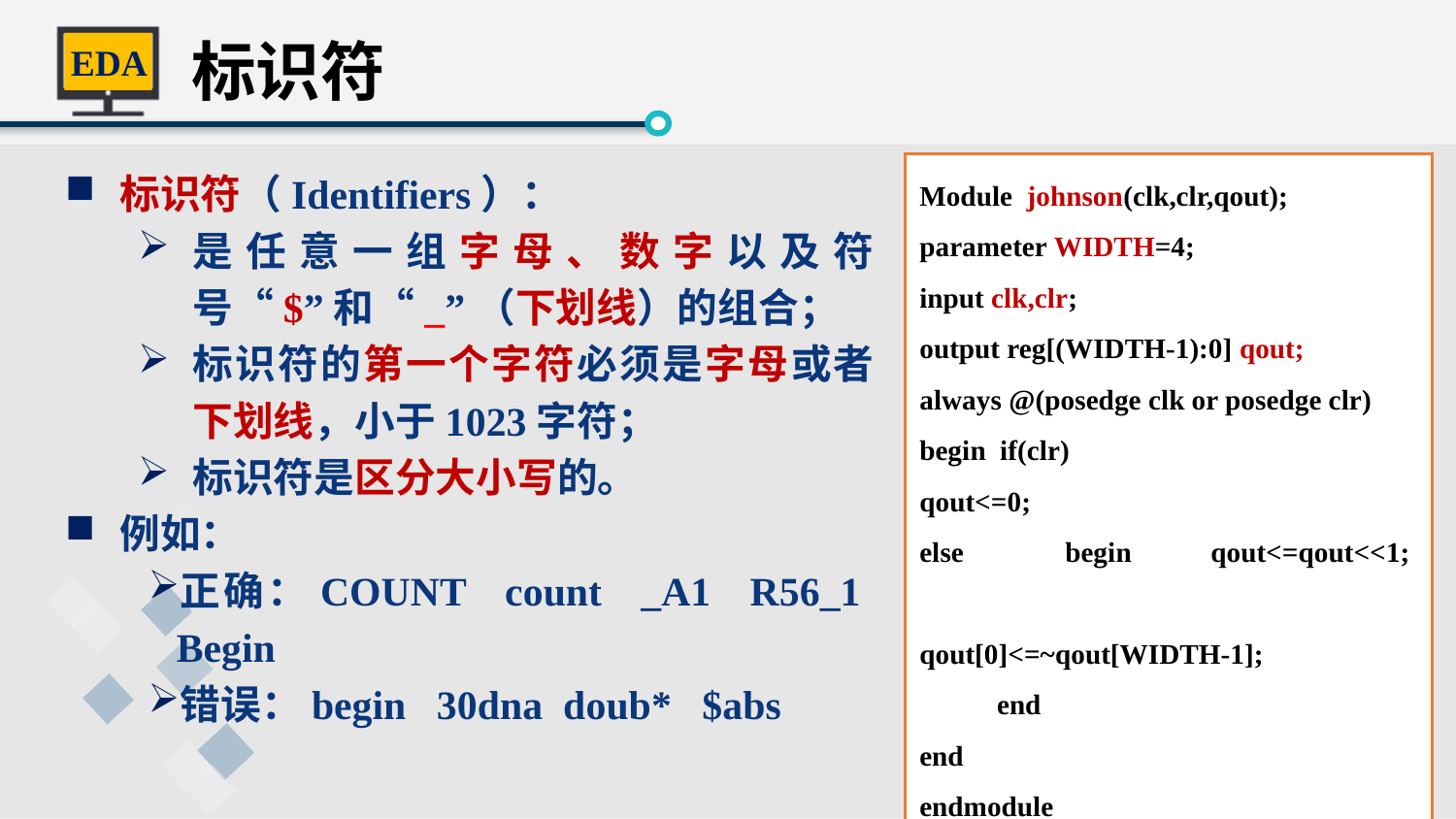

标识符
标识符（Identifiers）：
是任意一组字母、数字以及符号“$”和“_”（下划线）的组合；
标识符的第一个字符必须是字母或者下划线，小于1023字符；
标识符是区分大小写的。
例如：
正确：COUNT   count   _A1   R56_1  Begin
错误：begin   30dna  doub*   $abs

Module  johnson(clk,clr,qout);
parameter WIDTH=4;
input clk,clr;
output reg[(WIDTH-1):0] qout;
always @(posedge clk or posedge clr)
begin  if(clr) 		qout<=0;
else  	begin 	qout<=qout<<1;		qout[0]<=~qout[WIDTH-1];
           end
end
endmodule